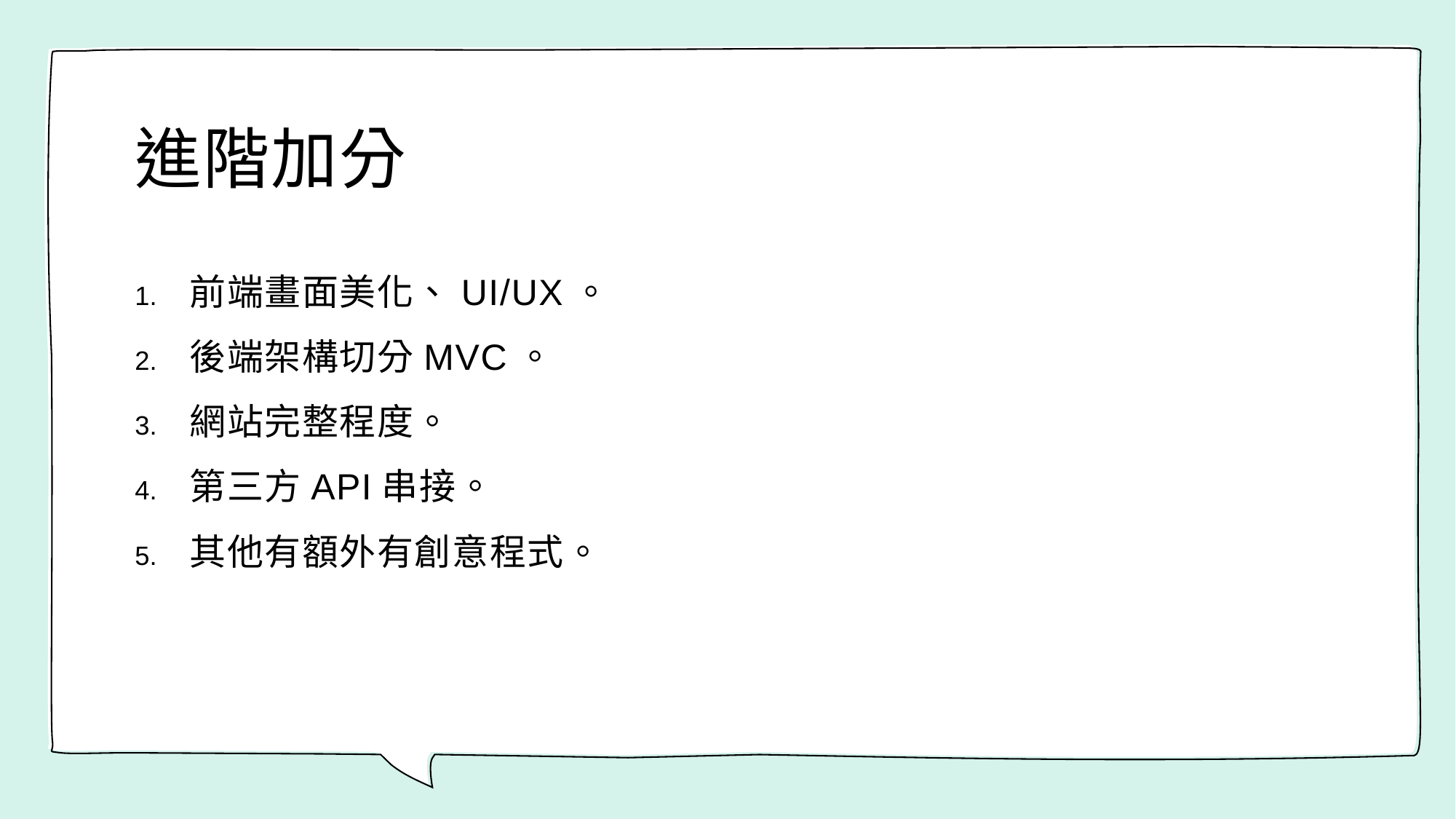

# 進階加分
前端畫面美化、UI/UX。
後端架構切分MVC。
網站完整程度。
第三方API串接。
其他有額外有創意程式。